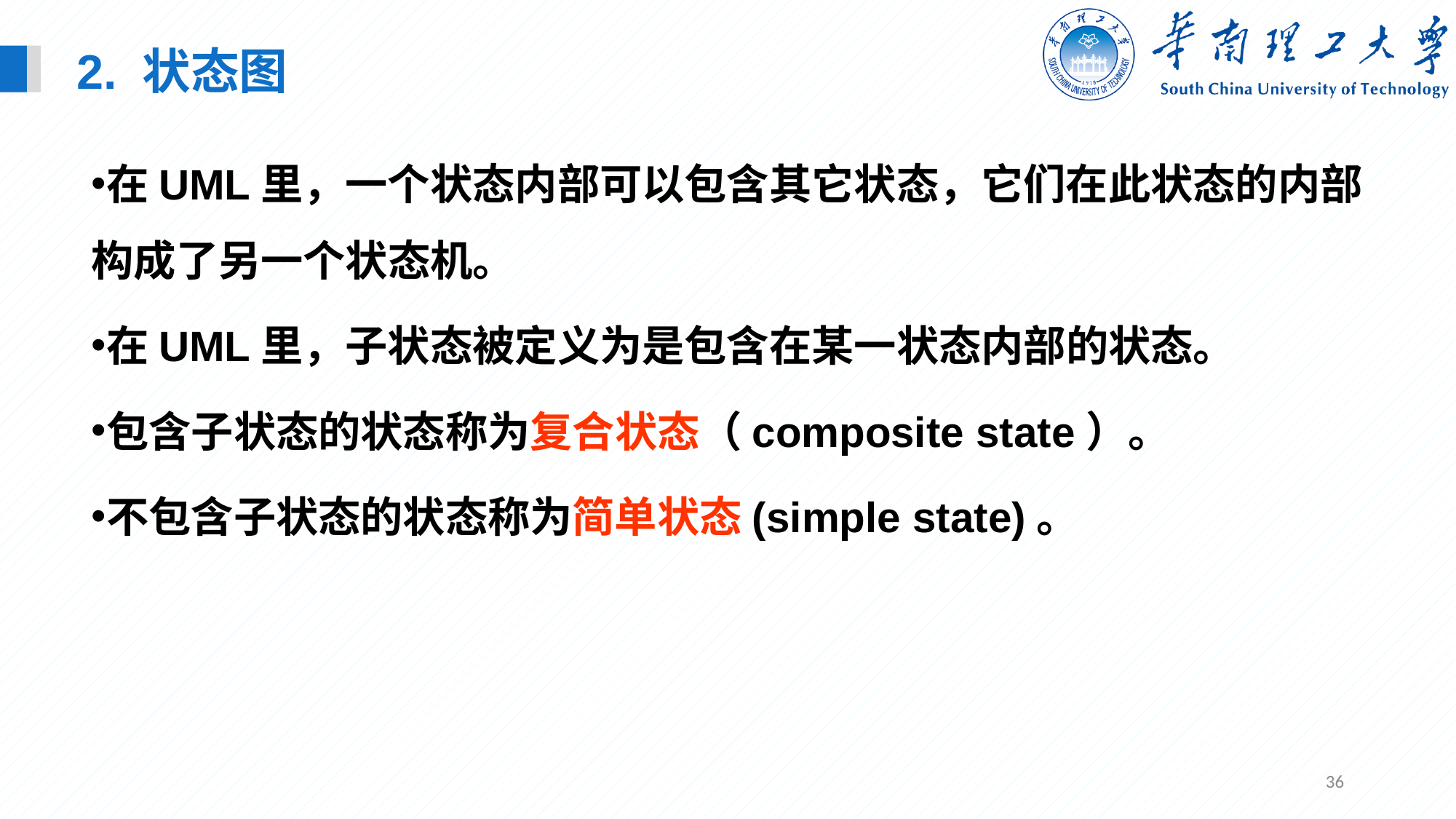

2. 状态图
在UML里，一个状态内部可以包含其它状态，它们在此状态的内部构成了另一个状态机。
在UML里，子状态被定义为是包含在某一状态内部的状态。
包含子状态的状态称为复合状态（composite state）。
不包含子状态的状态称为简单状态(simple state)。
36